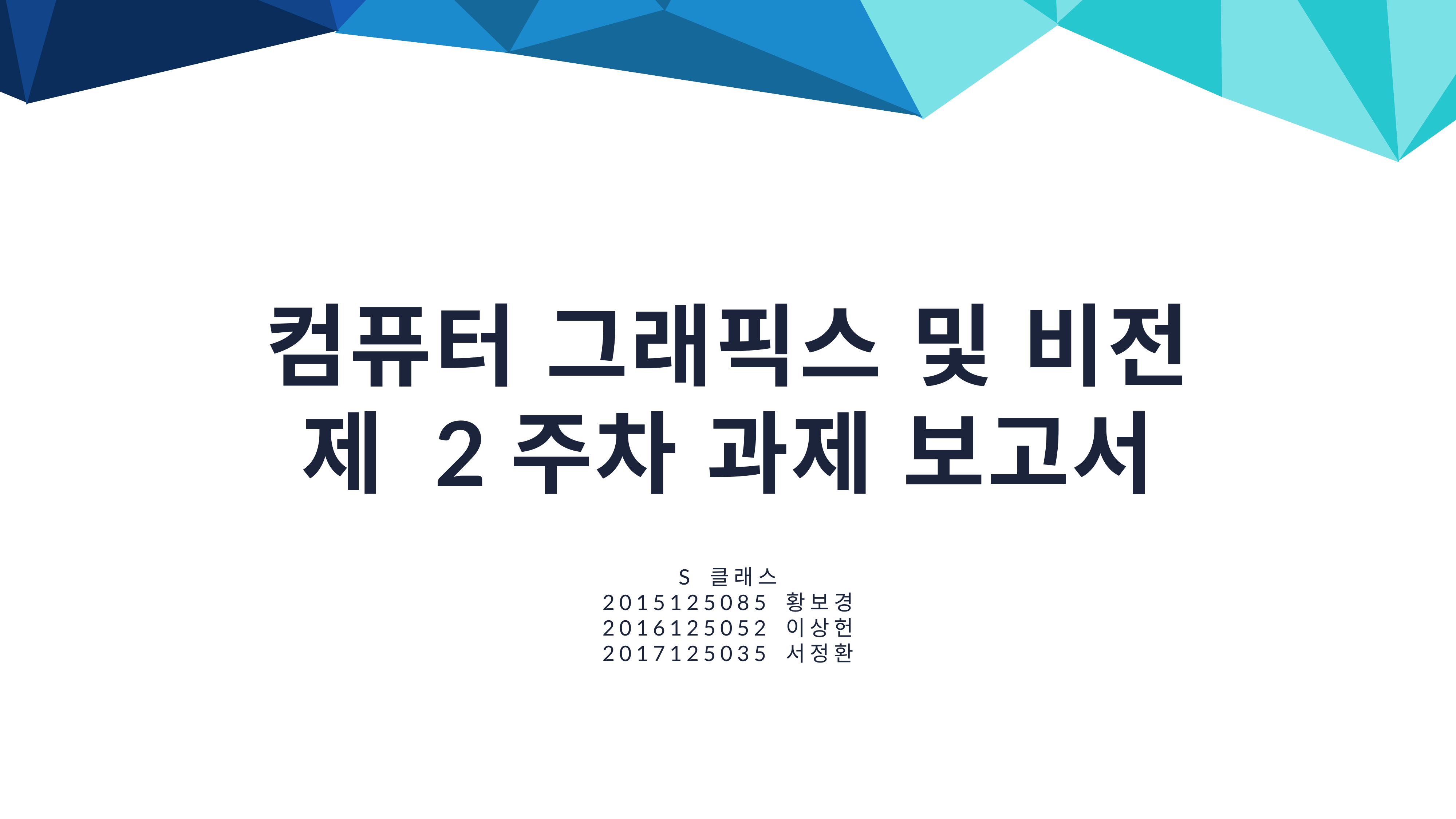

컴퓨터 그래픽스 및 비전
제 2주차 과제 보고서
S 클래스
2015125085 황보경
2016125052 이상헌
2017125035 서정환